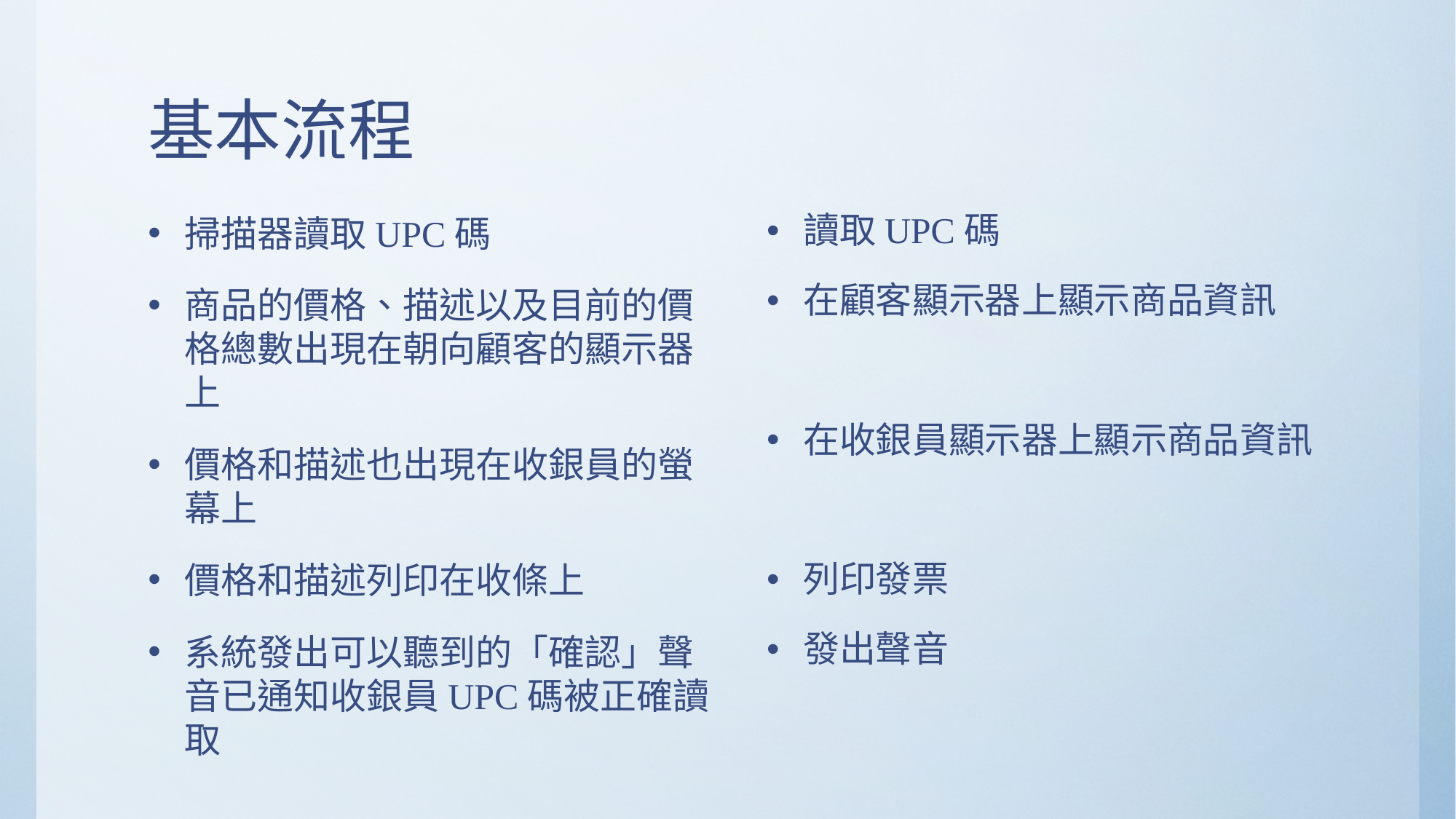

# 基本流程
掃描器讀取UPC碼
商品的價格、描述以及目前的價格總數出現在朝向顧客的顯示器上
價格和描述也出現在收銀員的螢幕上
價格和描述列印在收條上
系統發出可以聽到的「確認」聲音已通知收銀員UPC碼被正確讀取
讀取UPC碼
在顧客顯示器上顯示商品資訊

在收銀員顯示器上顯示商品資訊

列印發票
發出聲音